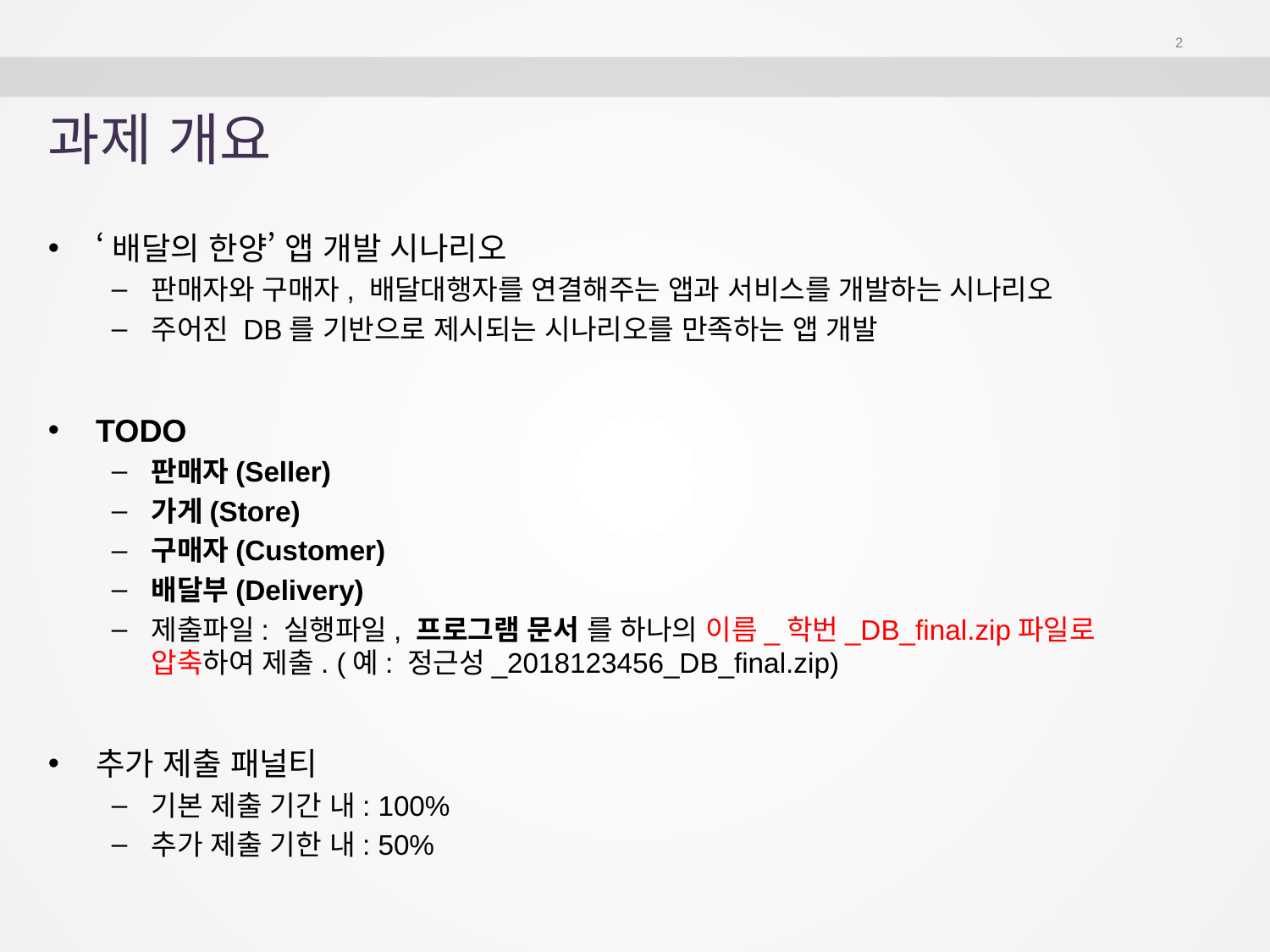

2
# 과제 개요
‘배달의 한양’ 앱 개발 시나리오
판매자와 구매자, 배달대행자를 연결해주는 앱과 서비스를 개발하는 시나리오
주어진 DB를 기반으로 제시되는 시나리오를 만족하는 앱 개발

TODO
판매자(Seller)
가게(Store)
구매자(Customer)
배달부(Delivery)
제출파일: 실행파일, 프로그램 문서 를 하나의 이름_학번_DB_final.zip파일로 압축하여 제출. (예: 정근성_2018123456_DB_final.zip)

추가 제출 패널티
기본 제출 기간 내: 100%
추가 제출 기한 내: 50%